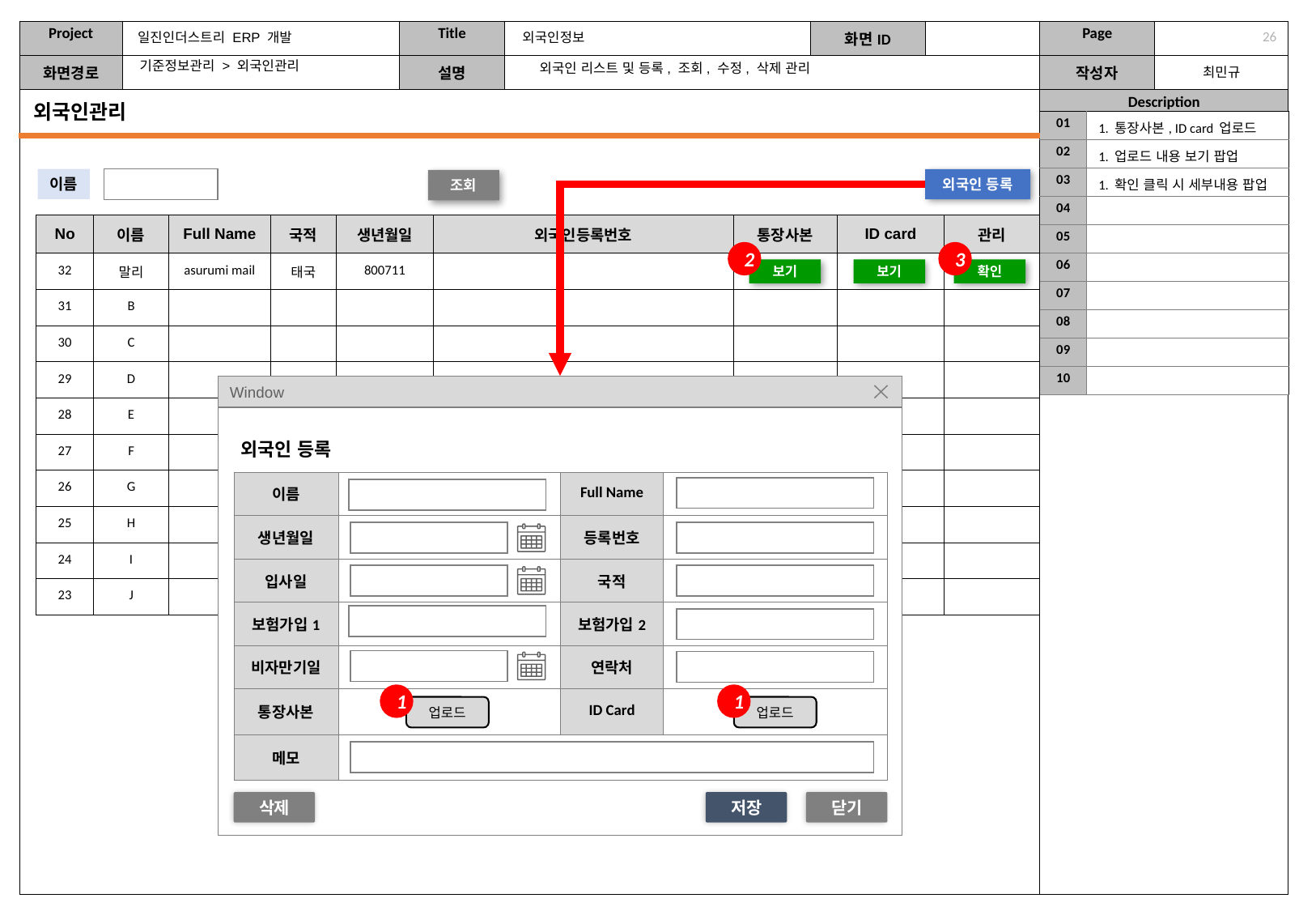

일진인더스트리 ERP 개발

외국인정보
26
기준정보관리 > 외국인관리
외국인 리스트 및 등록, 조회, 수정, 삭제 관리
외국인관리
| 01 | 1. 통장사본, ID card 업로드 |
| --- | --- |
| 02 | 1. 업로드 내용 보기 팝업 |
| 03 | 1. 확인 클릭 시 세부내용 팝업 |
| 04 |  |
| 05 |  |
| 06 |  |
| 07 |  |
| 08 |  |
| 09 |  |
| 10 |  |
이름

외국인 등록
조회
| No | 이름 | Full Name | 국적 | 생년월일 | 외국인등록번호 | 통장사본 | ID card | 관리 |
| --- | --- | --- | --- | --- | --- | --- | --- | --- |
| 32 | 말리 | asurumi mail | 태국 | 800711 |  |  |  |  |
| 31 | B |  |  |  |  |  |  |  |
| 30 | C |  |  |  |  |  |  |  |
| 29 | D |  |  |  |  |  |  |  |
| 28 | E |  |  |  |  |  |  |  |
| 27 | F |  |  |  |  |  |  |  |
| 26 | G |  |  |  |  |  |  |  |
| 25 | H |  |  |  |  |  |  |  |
| 24 | I |  |  |  |  |  |  |  |
| 23 | J |  |  |  |  |  |  |  |
2
3
보기
보기
확인
Window

외국인 등록
| 이름 |  | Full Name |  |
| --- | --- | --- | --- |
| 생년월일 |  | 등록번호 |  |
| 입사일 |  | 국적 |  |
| 보험가입1 |  | 보험가입2 |  |
| 비자만기일 |  | 연락처 |  |
| 통장사본 |  | ID Card |  |
| 메모 |  |  |  |

1
1
업로드
업로드

삭제
저장
닫기